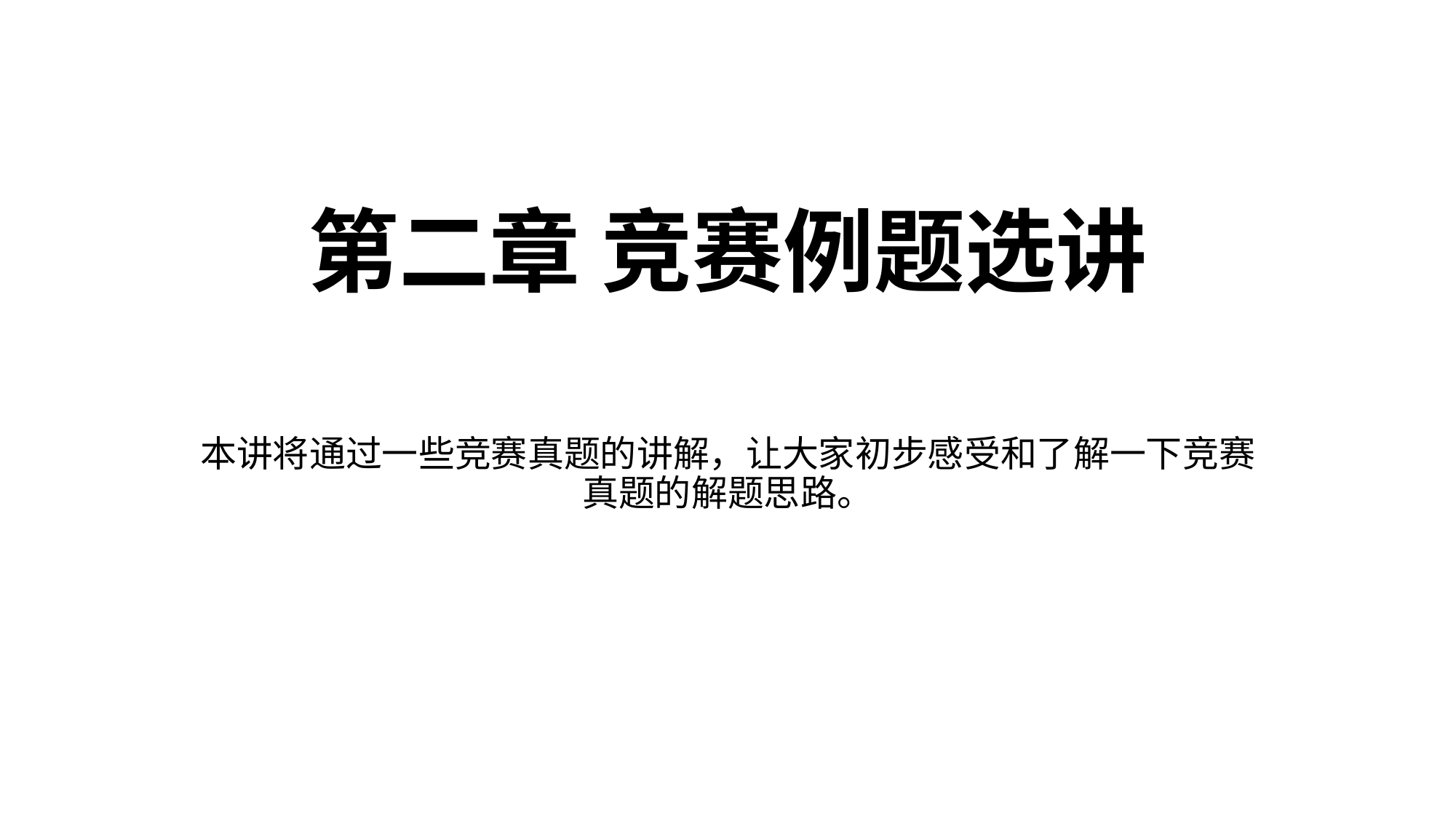

# 第二章 竞赛例题选讲
本讲将通过一些竞赛真题的讲解，让大家初步感受和了解一下竞赛真题的解题思路。